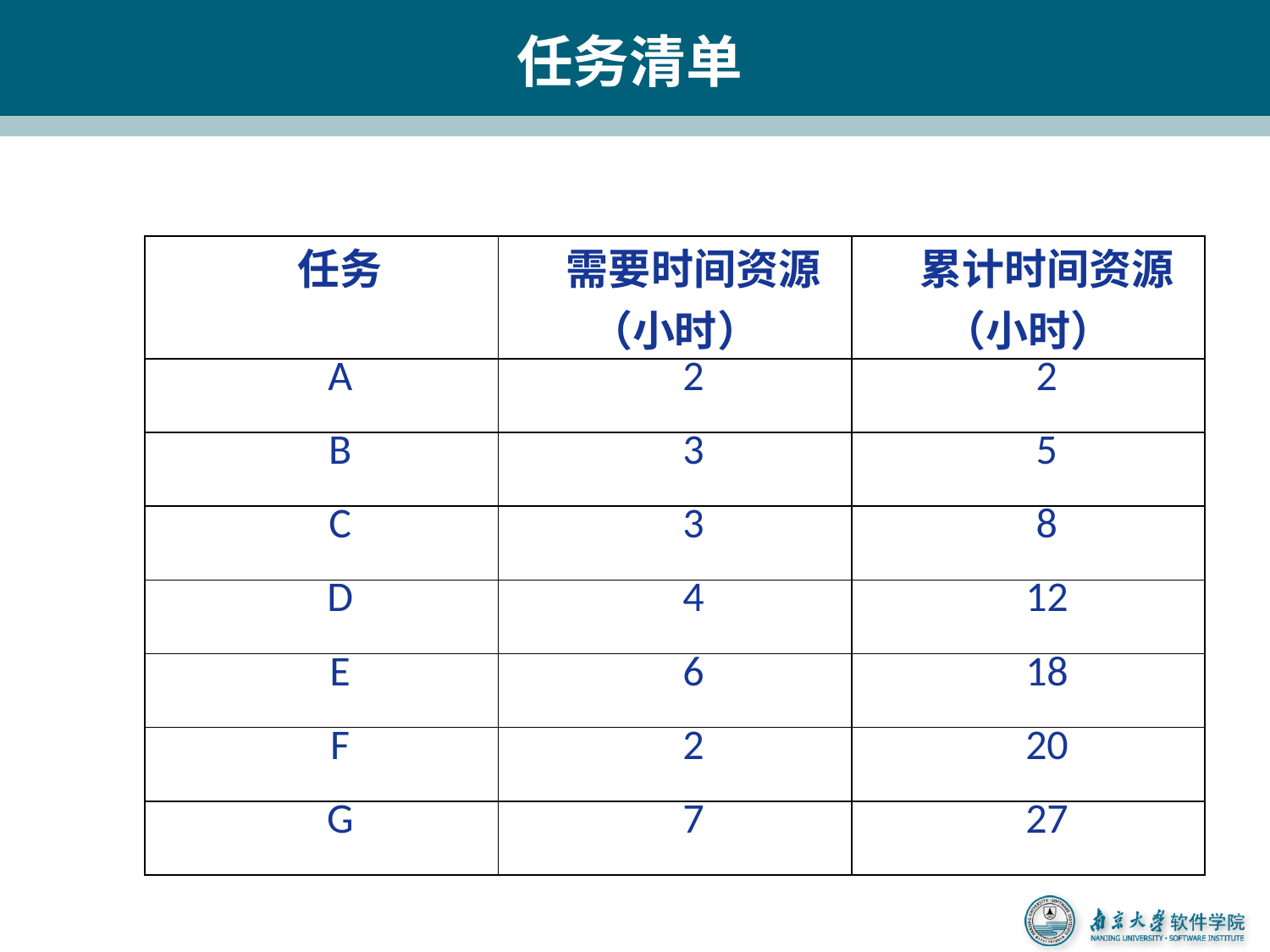

# 任务清单
| 任务 | 需要时间资源（小时） | 累计时间资源（小时） |
| --- | --- | --- |
| A | 2 | 2 |
| B | 3 | 5 |
| C | 3 | 8 |
| D | 4 | 12 |
| E | 6 | 18 |
| F | 2 | 20 |
| G | 7 | 27 |